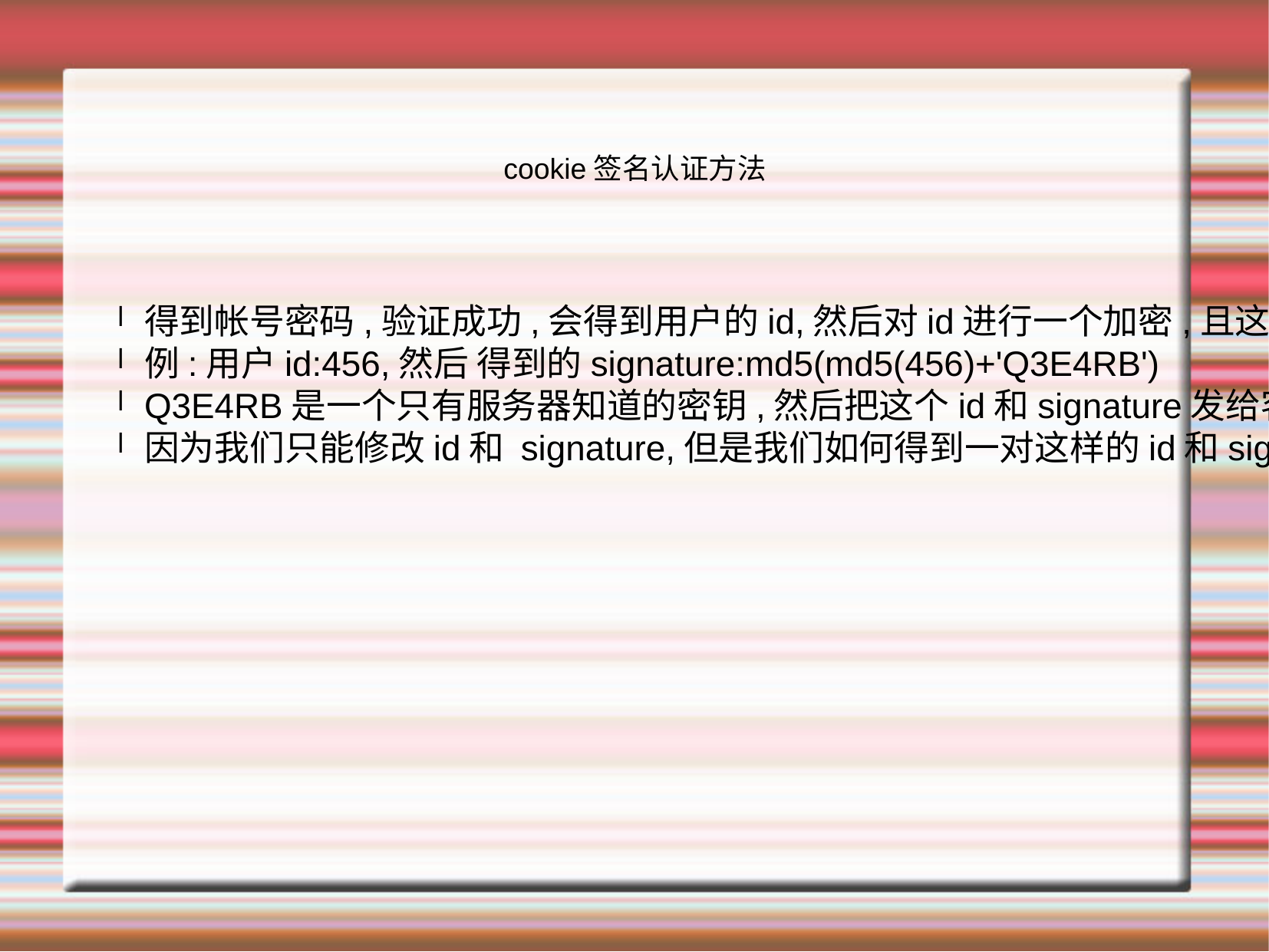

cookie签名认证方法

得到帐号密码,验证成功,会得到用户的id,然后对id进行一个加密,且这个加密过程,是用户无法得到或者猜到的,如:一个变异的md5加密
例:用户id:456,然后 得到的signature:md5(md5(456)+'Q3E4RB')
Q3E4RB是一个只有服务器知道的密钥,然后把这个id和signature发给客户端,客户端根据http协议头设置两个cookie,然后下次提交数据,服务器获得这两个值,并按照生成signature的加密方式判断id的签名和传过来的签名是否相等,来判断合法性.
因为我们只能修改id和 signature,但是我们如何得到一对这样的id和signature呢,比如是管理员的?